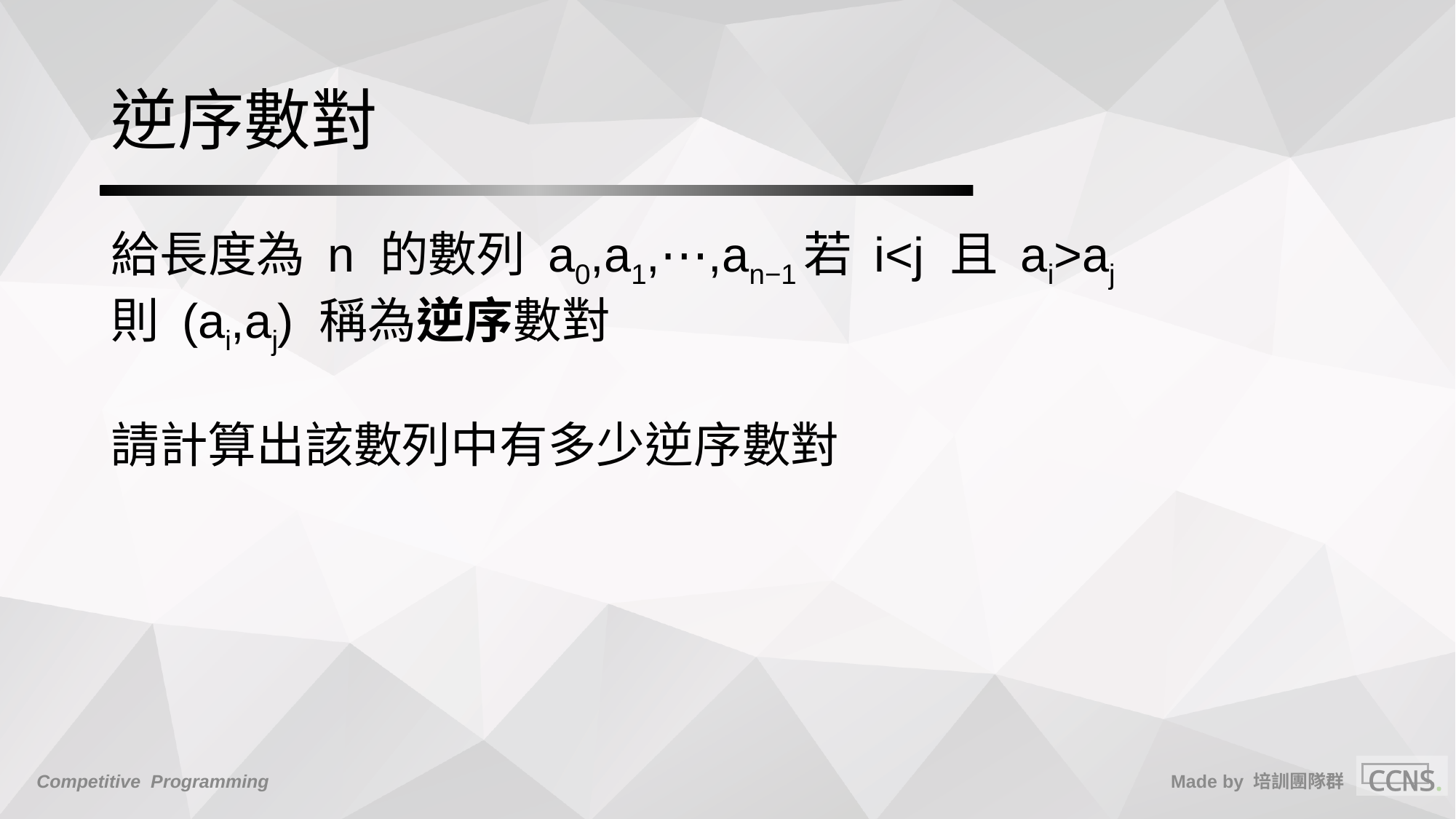

# 逆序數對
給長度為 n 的數列 a0,a1,⋯,an−1若 i<j 且 ai>aj
則 (ai,aj) 稱為逆序數對
請計算出該數列中有多少逆序數對